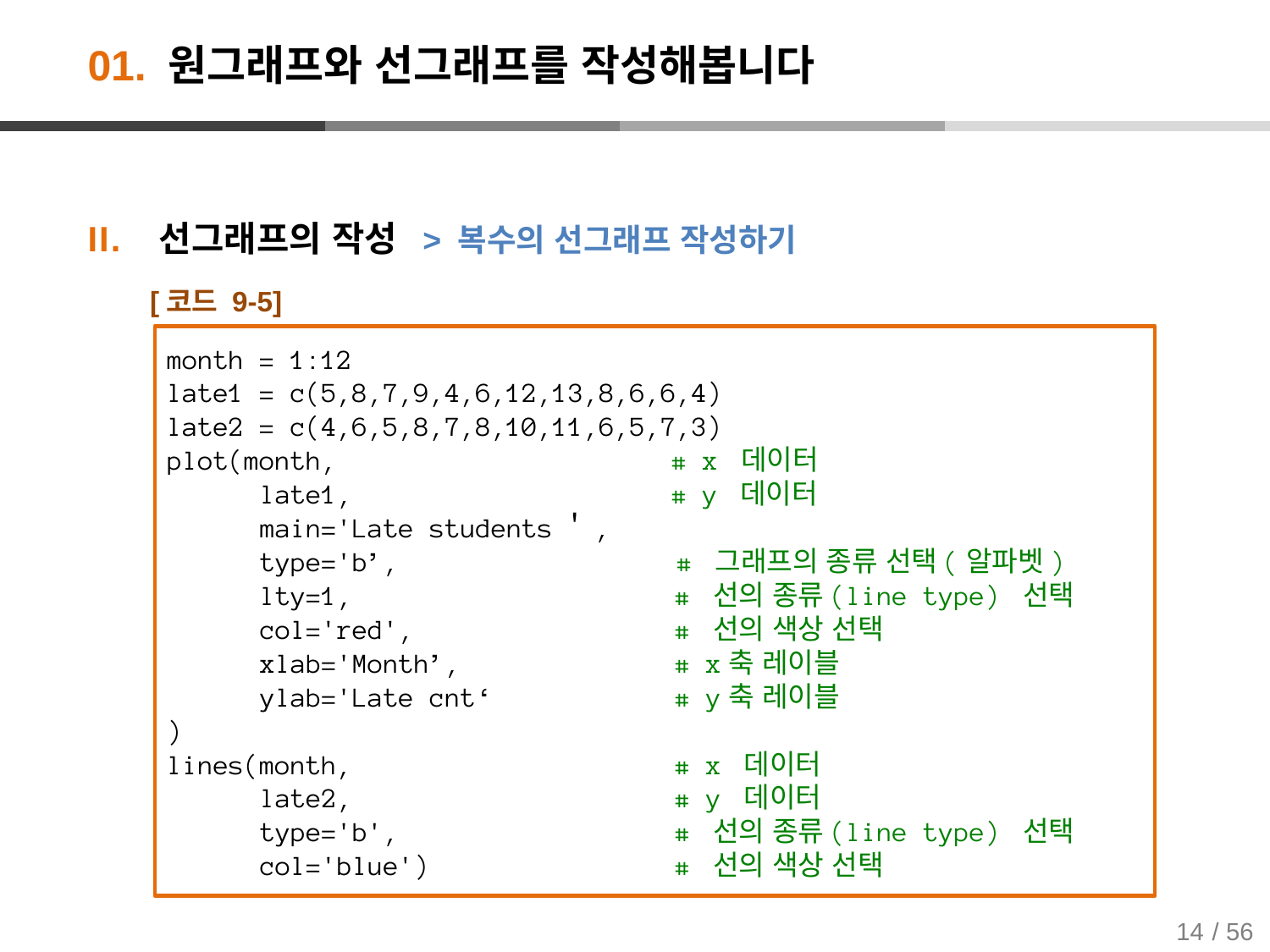

# 01. 원그래프와 선그래프를 작성해봅니다
선그래프의 작성 > 복수의 선그래프 작성하기
[코드 9-5]
month = 1:12
late1 = c(5,8,7,9,4,6,12,13,8,6,6,4)
late2 = c(4,6,5,8,7,8,10,11,6,5,7,3)
plot(month, 		        # x 데이터
      late1,                     # y 데이터
      main='Late students＇,
      type='b’, 	                 # 그래프의 종류 선택(알파벳)
      lty=1, 			# 선의 종류(line type) 선택
      col='red', 		# 선의 색상 선택
      xlab='Month’, 		# x축 레이블
      ylab='Late cnt‘		# y축 레이블
)
lines(month, 			# x 데이터
      late2, 			# y 데이터
      type='b', 		        	# 선의 종류(line type) 선택
      col='blue') 		# 선의 색상 선택